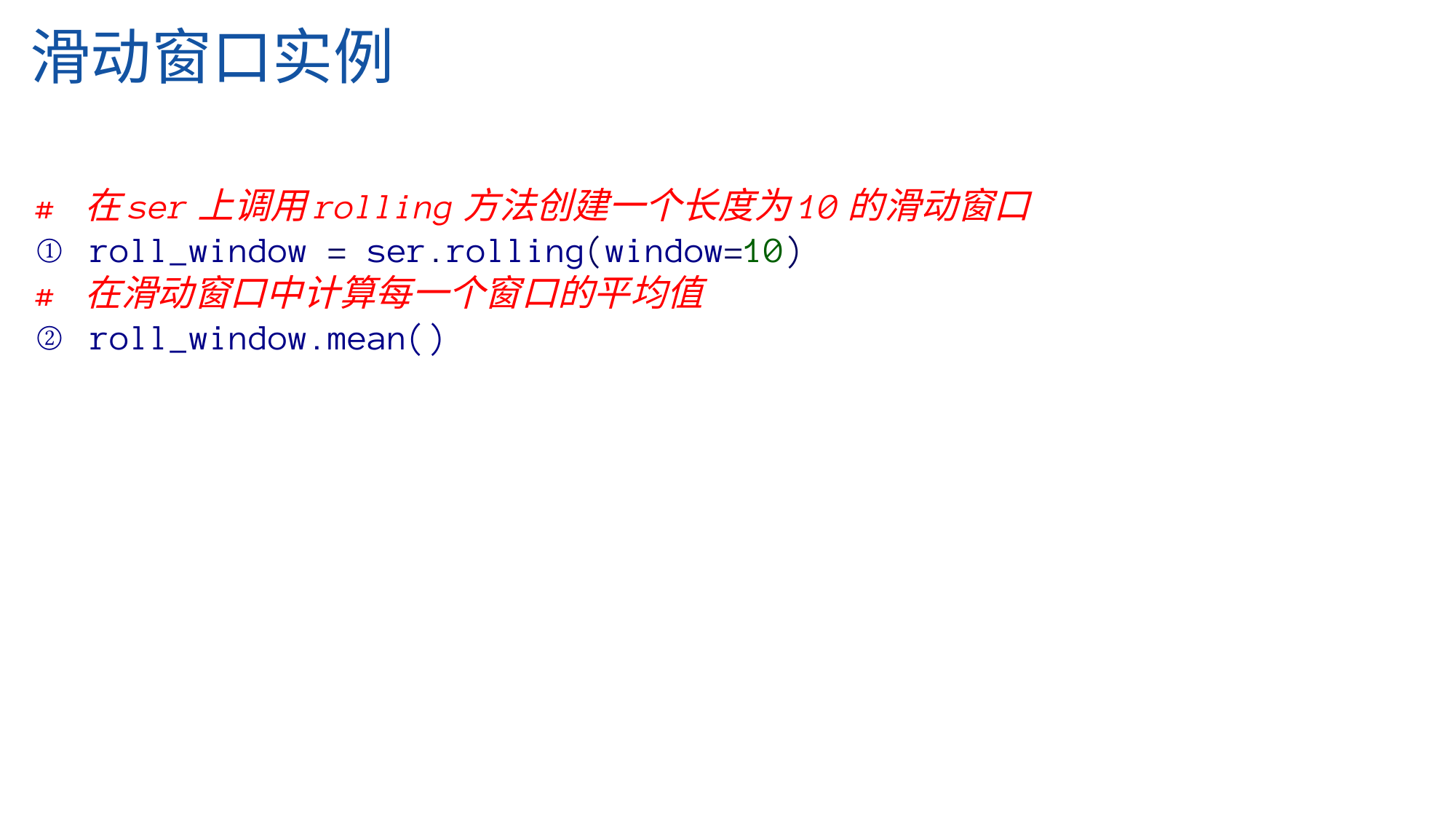

滑动窗口实例
# 在ser上调用rolling方法创建一个长度为10的滑动窗口
roll_window = ser.rolling(window=10)
# 在滑动窗口中计算每一个窗口的平均值
roll_window.mean()